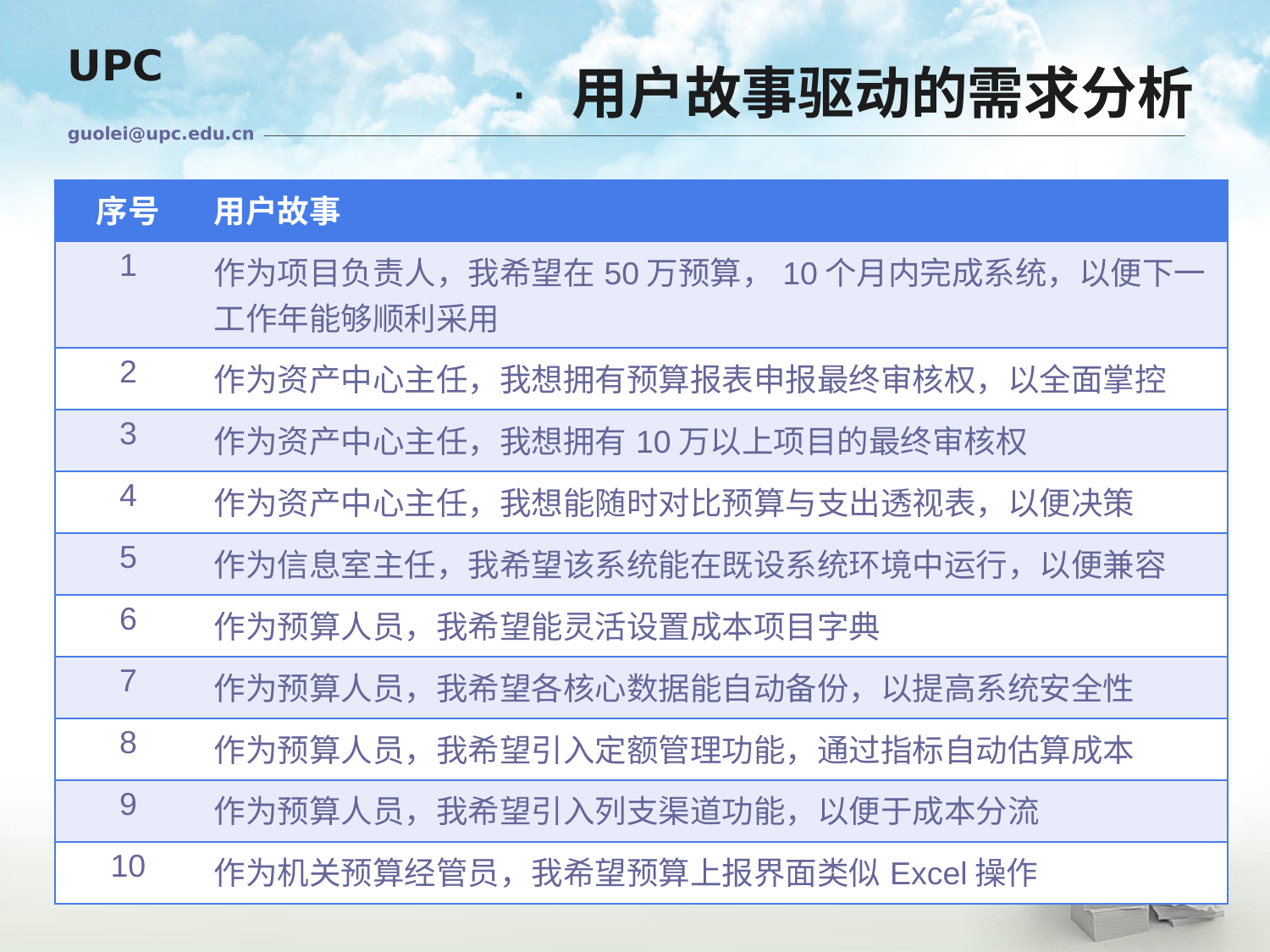

# 用户故事驱动的需求分析
guolei@upc.edu.cn
| 序号 | 用户故事 |
| --- | --- |
| 1 | 作为项目负责人，我希望在50万预算，10个月内完成系统，以便下一工作年能够顺利采用 |
| 2 | 作为资产中心主任，我想拥有预算报表申报最终审核权，以全面掌控 |
| 3 | 作为资产中心主任，我想拥有10万以上项目的最终审核权 |
| 4 | 作为资产中心主任，我想能随时对比预算与支出透视表，以便决策 |
| 5 | 作为信息室主任，我希望该系统能在既设系统环境中运行，以便兼容 |
| 6 | 作为预算人员，我希望能灵活设置成本项目字典 |
| 7 | 作为预算人员，我希望各核心数据能自动备份，以提高系统安全性 |
| 8 | 作为预算人员，我希望引入定额管理功能，通过指标自动估算成本 |
| 9 | 作为预算人员，我希望引入列支渠道功能，以便于成本分流 |
| 10 | 作为机关预算经管员，我希望预算上报界面类似Excel操作 |